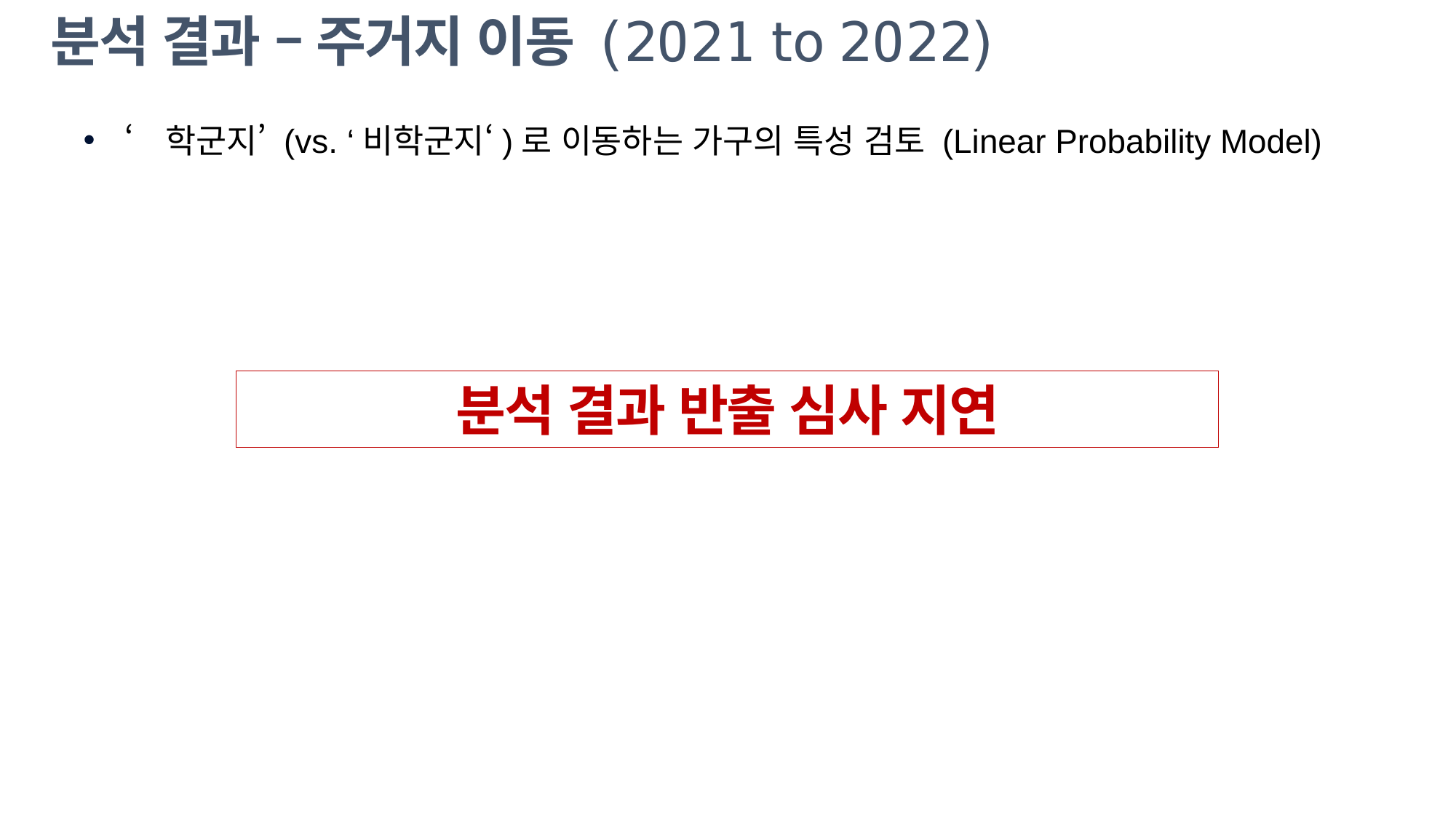

# 분석 결과 – 주거지 이동 (2021 to 2022)
‘학군지’ (vs. ‘비학군지‘)로 이동하는 가구의 특성 검토 (Linear Probability Model)
분석 결과 반출 심사 지연